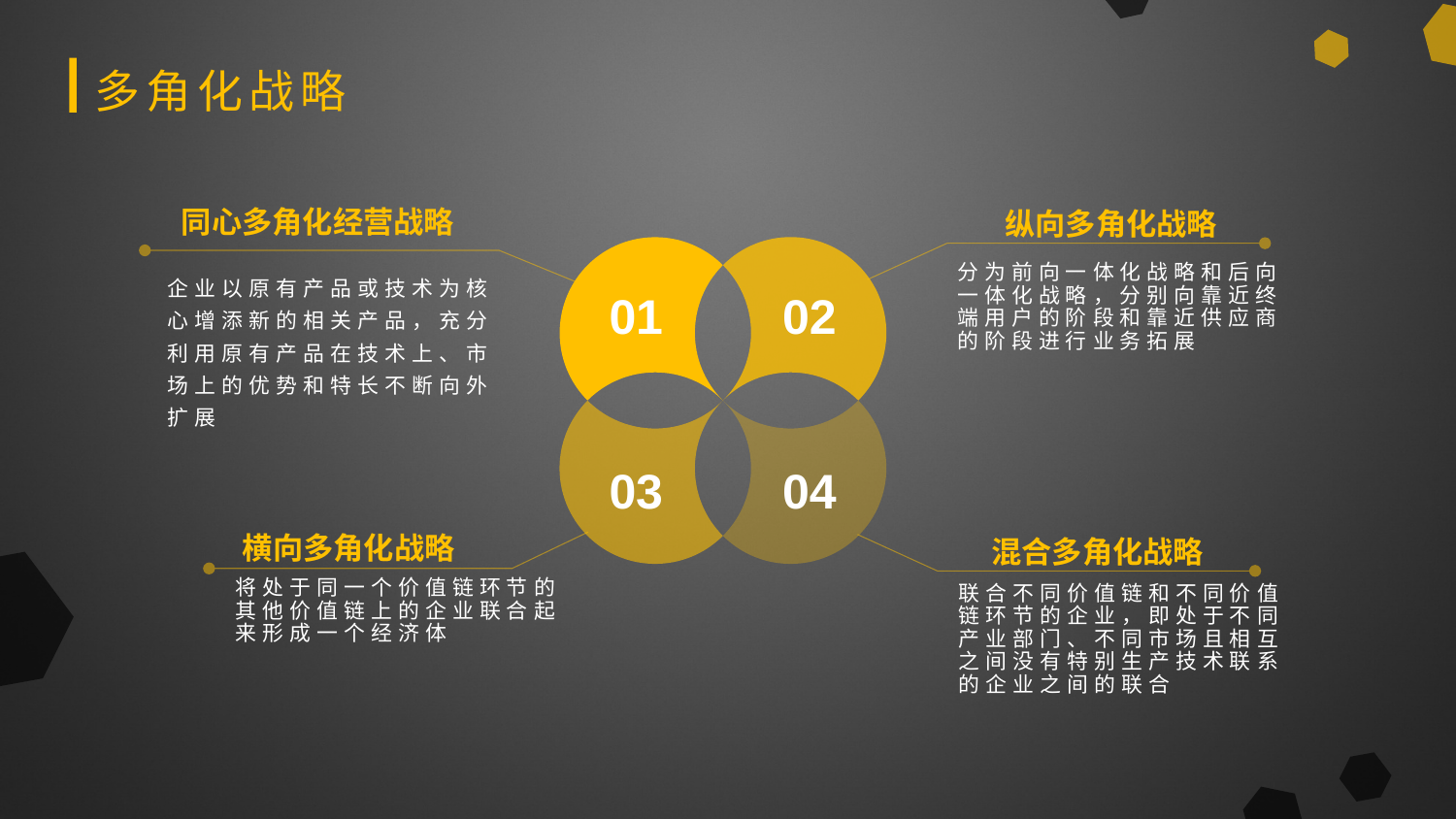

多角化战略

同心多角化经营战略
纵向多角化战略

01

02

企业以原有产品或技术为核心增添新的相关产品，充分利用原有产品在技术上、市场上的优势和特长不断向外扩展

03

04
横向多角化战略
混合多角化战略

分为前向一体化战略和后向一体化战略，分别向靠近终端用户的阶段和靠近供应商的阶段进行业务拓展

将处于同一个价值链环节的其他价值链上的企业联合起来形成一个经济体
联合不同价值链和不同价值链环节的企业，即处于不同产业部门、不同市场且相互之间没有特别生产技术联系的企业之间的联合